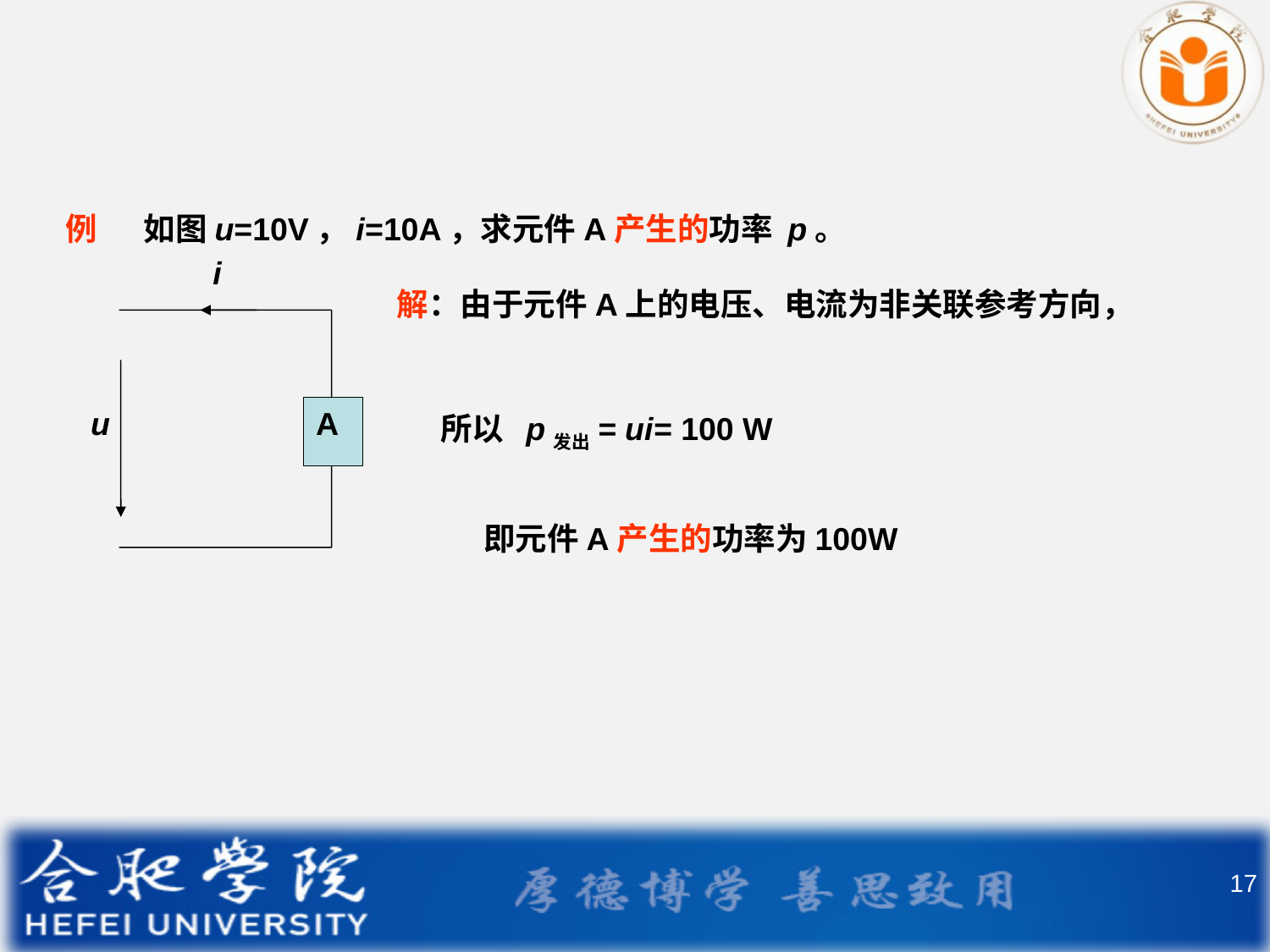

例 　 如图u=10V，i=10A，求元件A产生的功率 p。
i

u

A

解：由于元件A上的电压、电流为非关联参考方向，
所以  p发出= ui= 100 W
即元件A产生的功率为100W
17